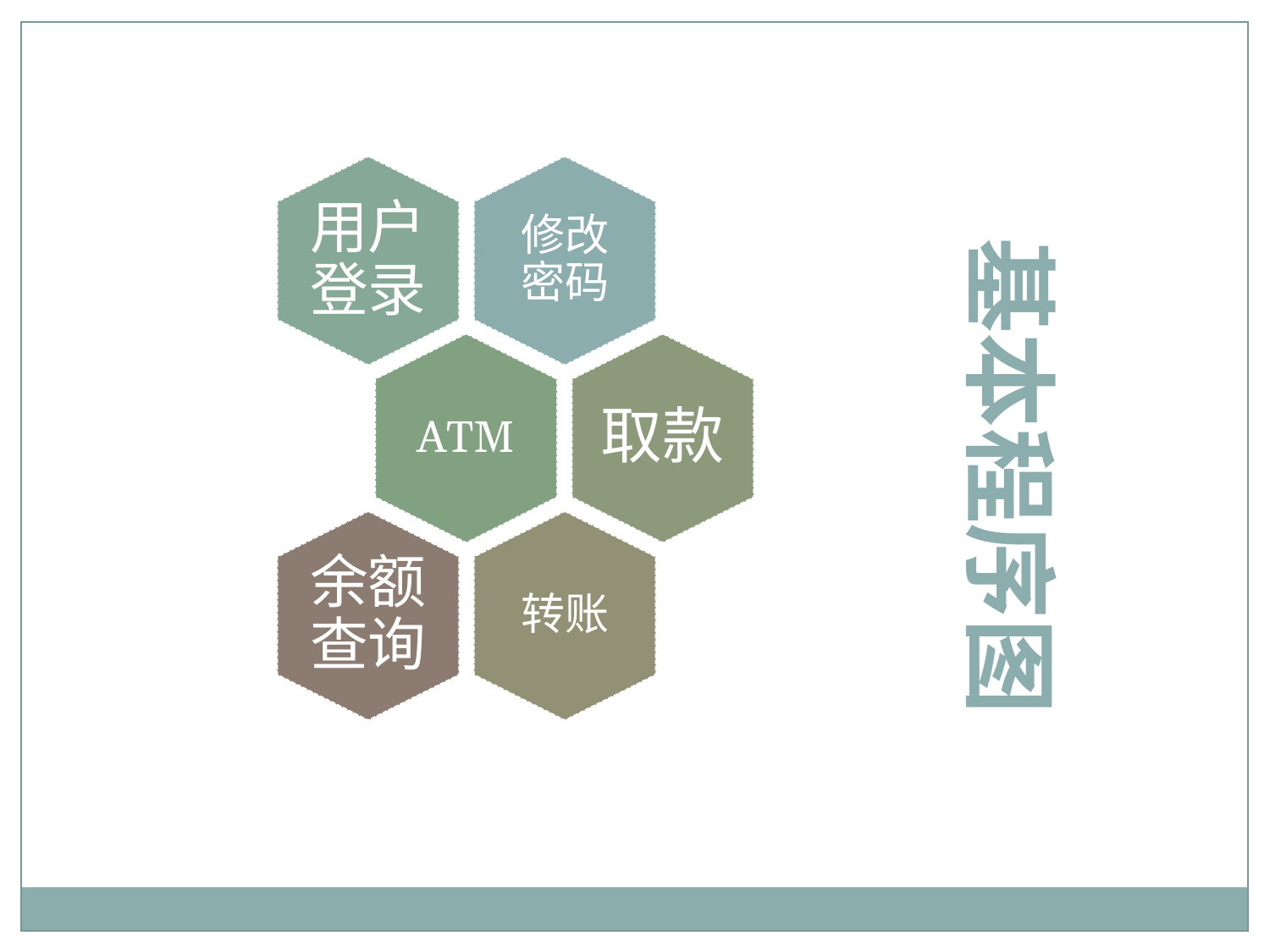

修改密码
用户登录
ATM
取款
转账
余额查询
基本程序图